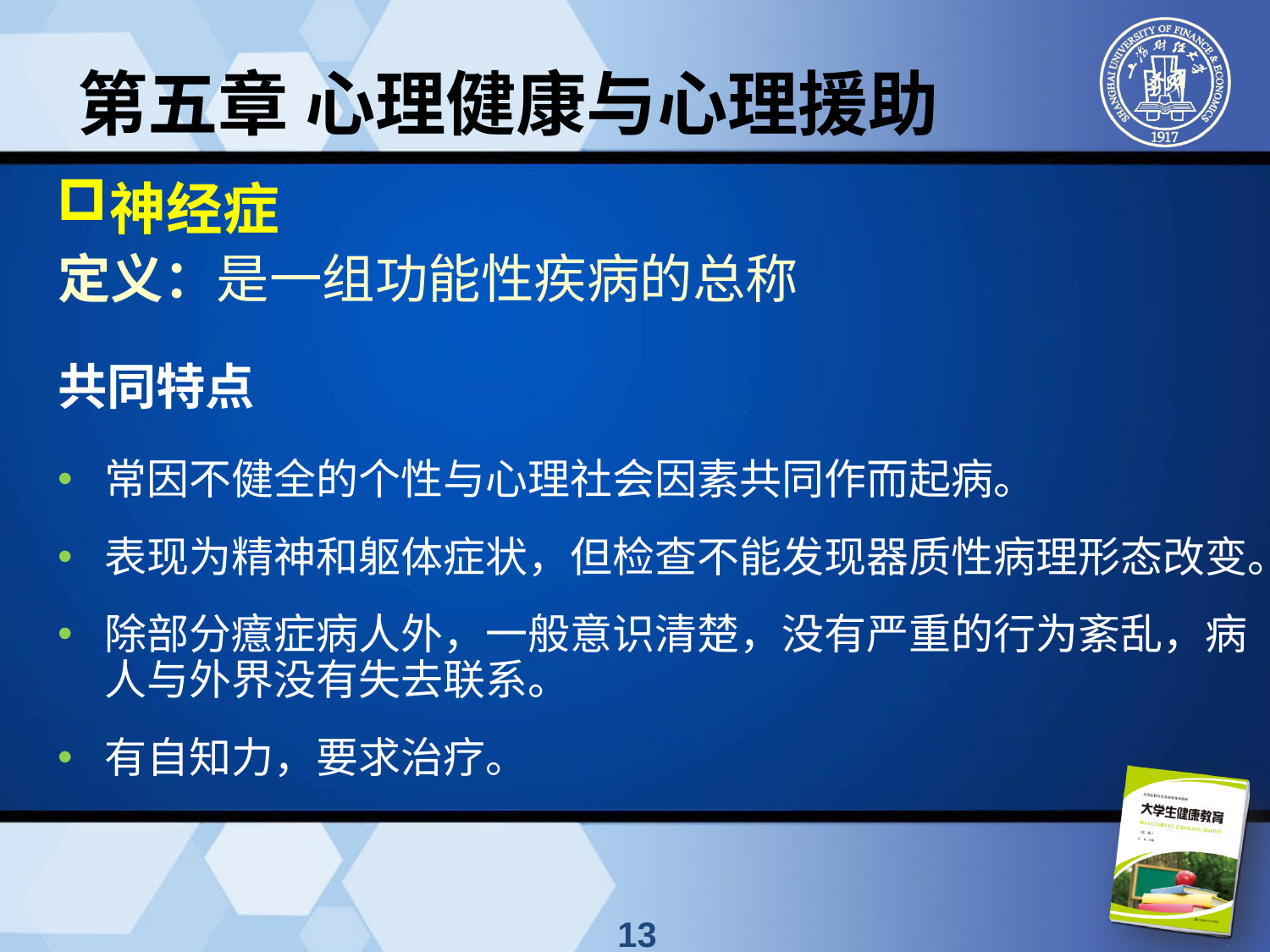

第五章 心理健康与心理援助
神经症
定义：是一组功能性疾病的总称
共同特点
常因不健全的个性与心理社会因素共同作而起病。
表现为精神和躯体症状，但检查不能发现器质性病理形态改变。
除部分癔症病人外，一般意识清楚，没有严重的行为紊乱，病人与外界没有失去联系。
有自知力，要求治疗。
13